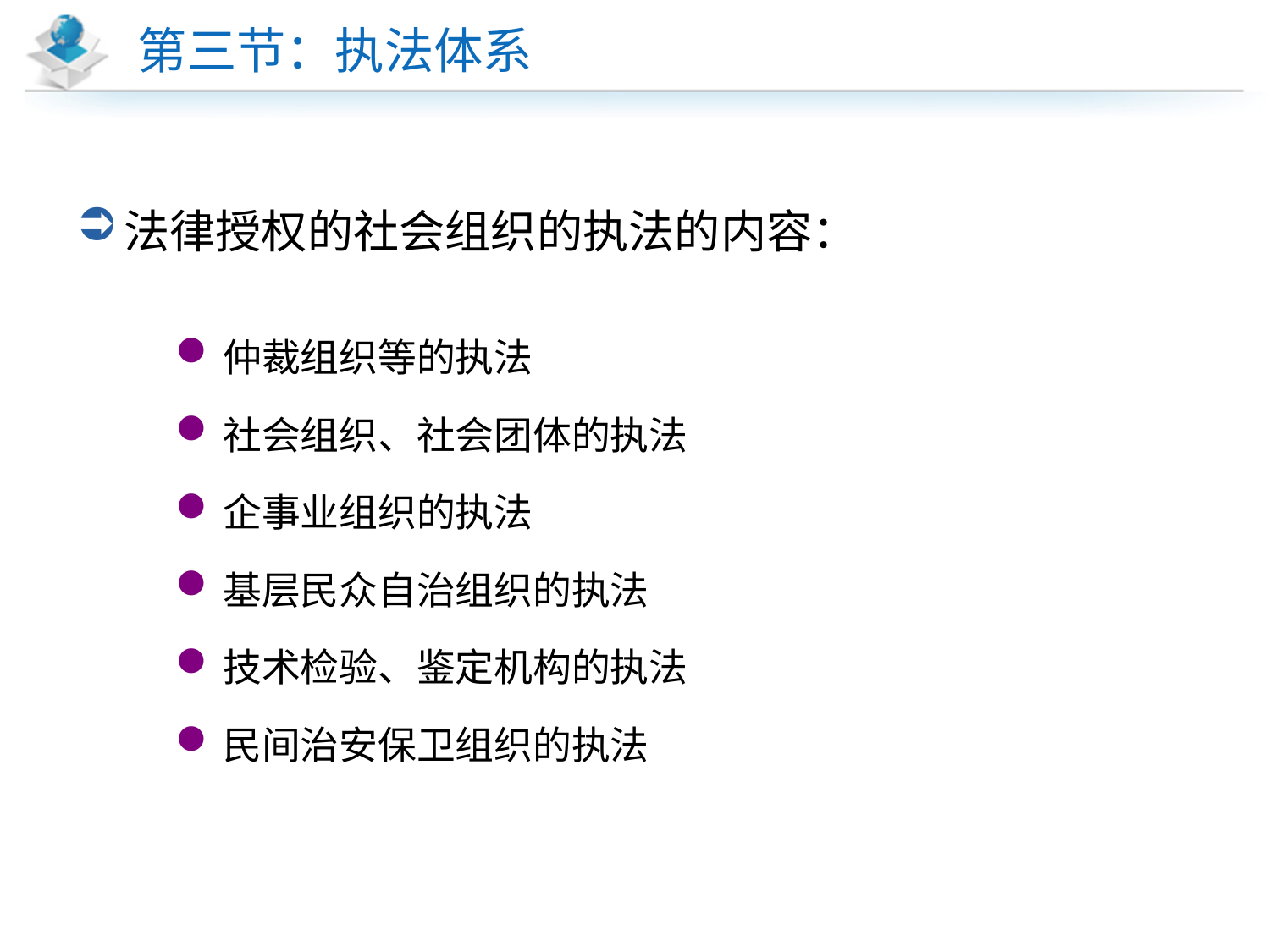

# 第三节：执法体系
法律授权的社会组织的执法的内容：
仲裁组织等的执法
社会组织、社会团体的执法
企事业组织的执法
基层民众自治组织的执法
技术检验、鉴定机构的执法
民间治安保卫组织的执法